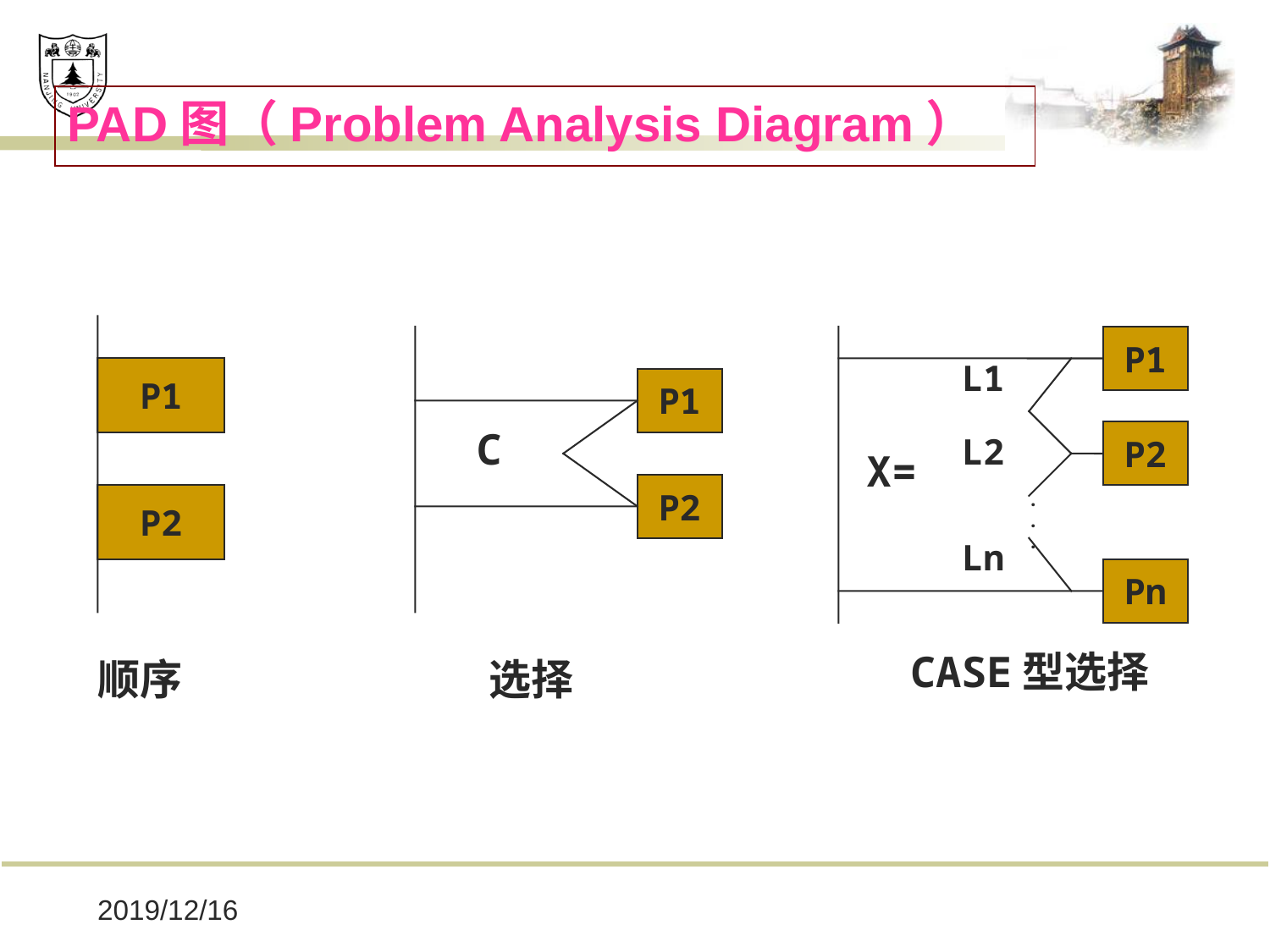

PAD图（Problem Analysis Diagram）

P1
L1
P1

P1

C
P2
L2
X=

P2
.
.
.
P2

Ln

Pn

CASE型选择
顺序
选择
2019/12/16